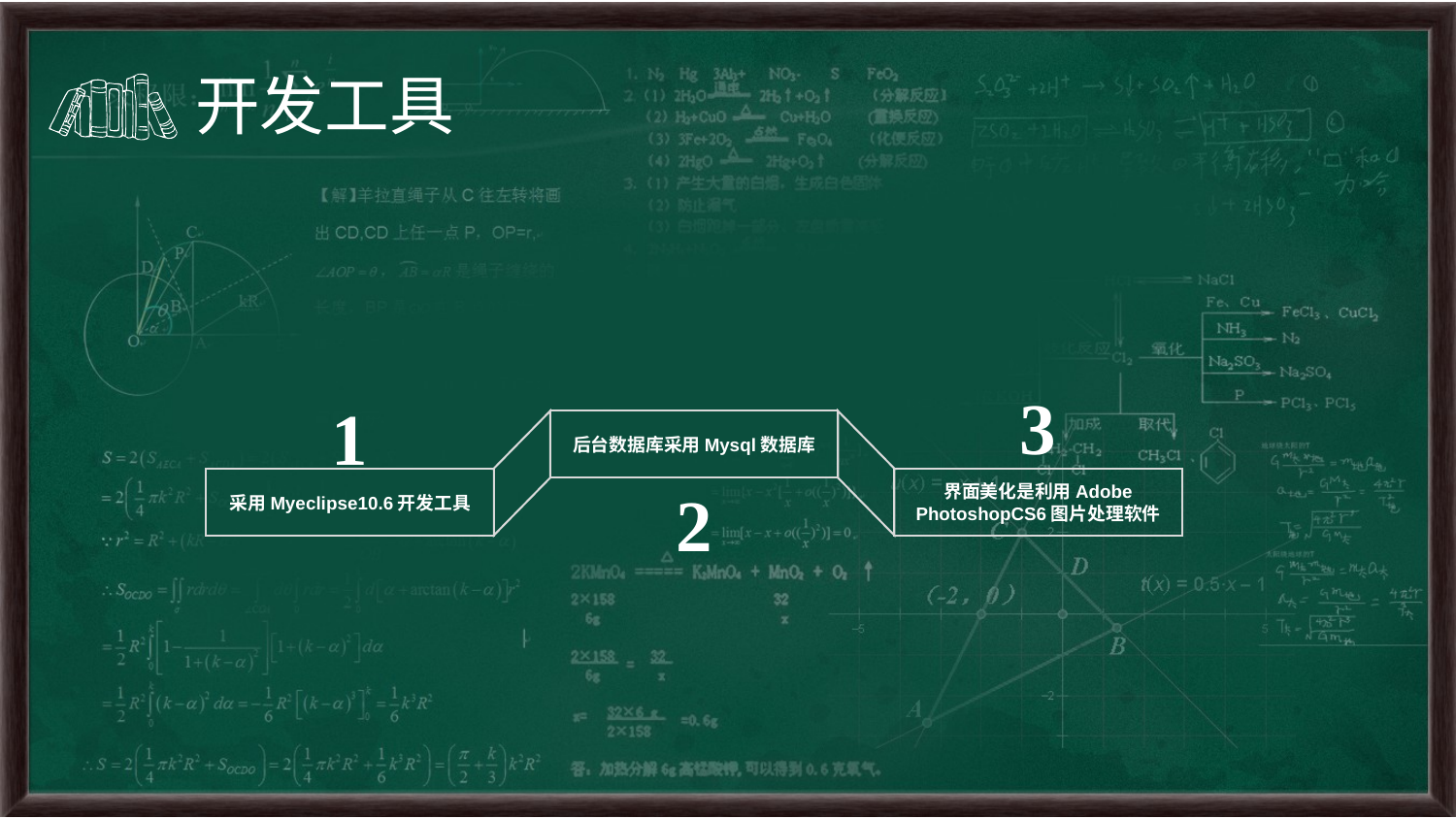

开发工具

3
1
后台数据库采用Mysql数据库

采用Myeclipse10.6开发工具
界面美化是利用Adobe PhotoshopCS6图片处理软件
2